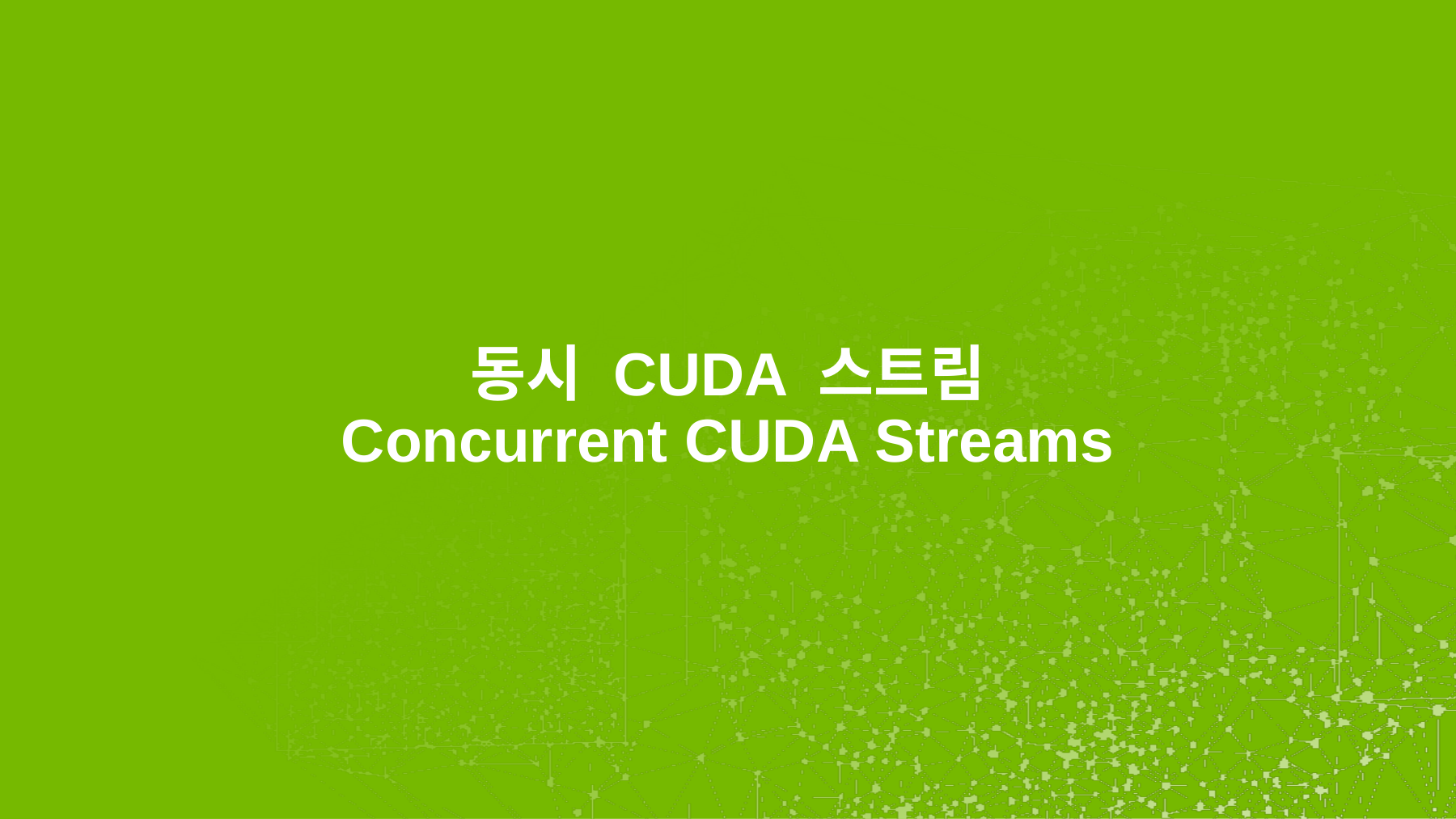

# 동시 CUDA 스트림 Concurrent CUDA Streams